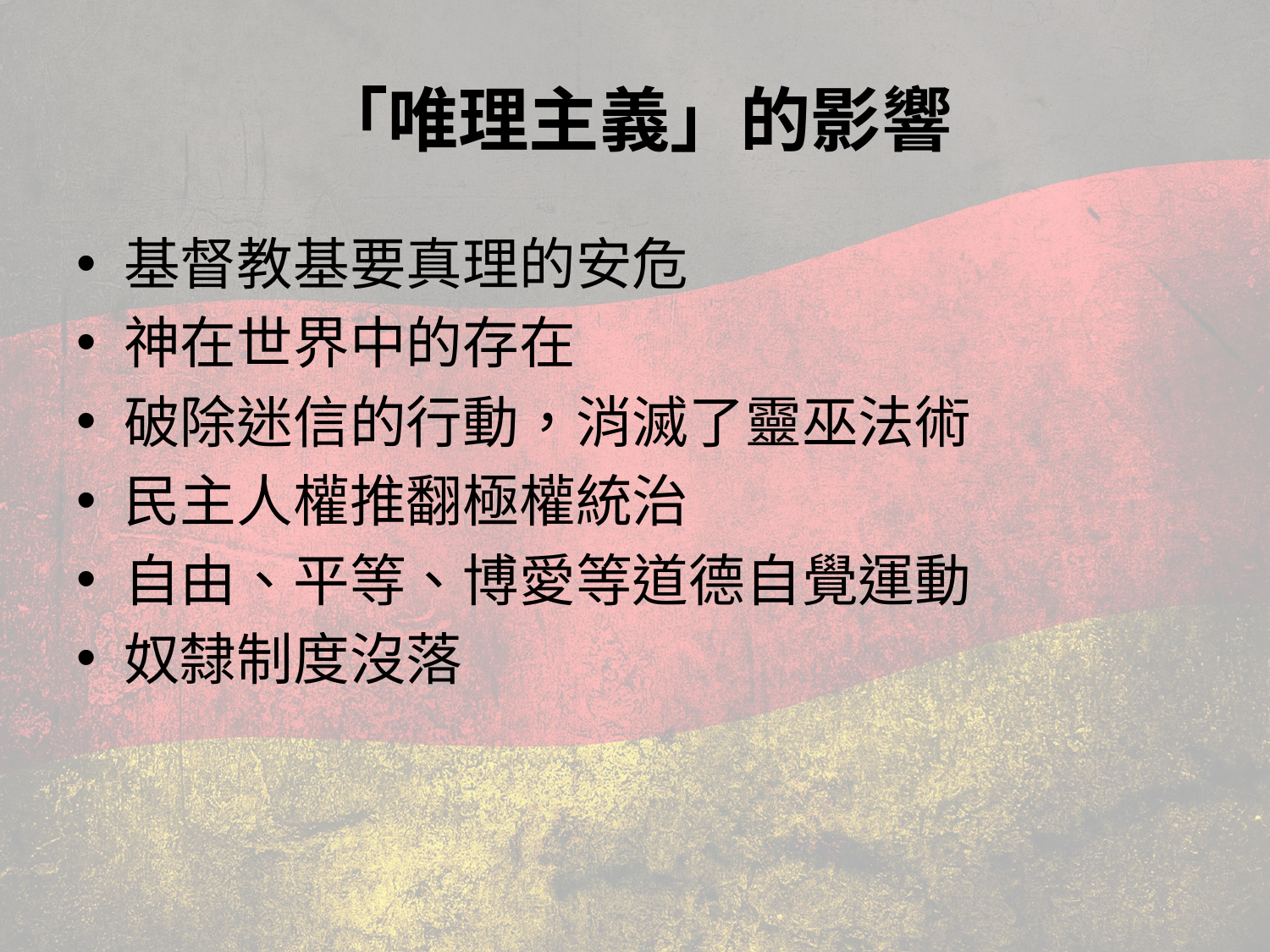

# 「唯理主義」的影響
基督教基要真理的安危
神在世界中的存在
破除迷信的行動，消滅了靈巫法術
民主人權推翻極權統治
自由、平等、博愛等道德自覺運動
奴隸制度沒落